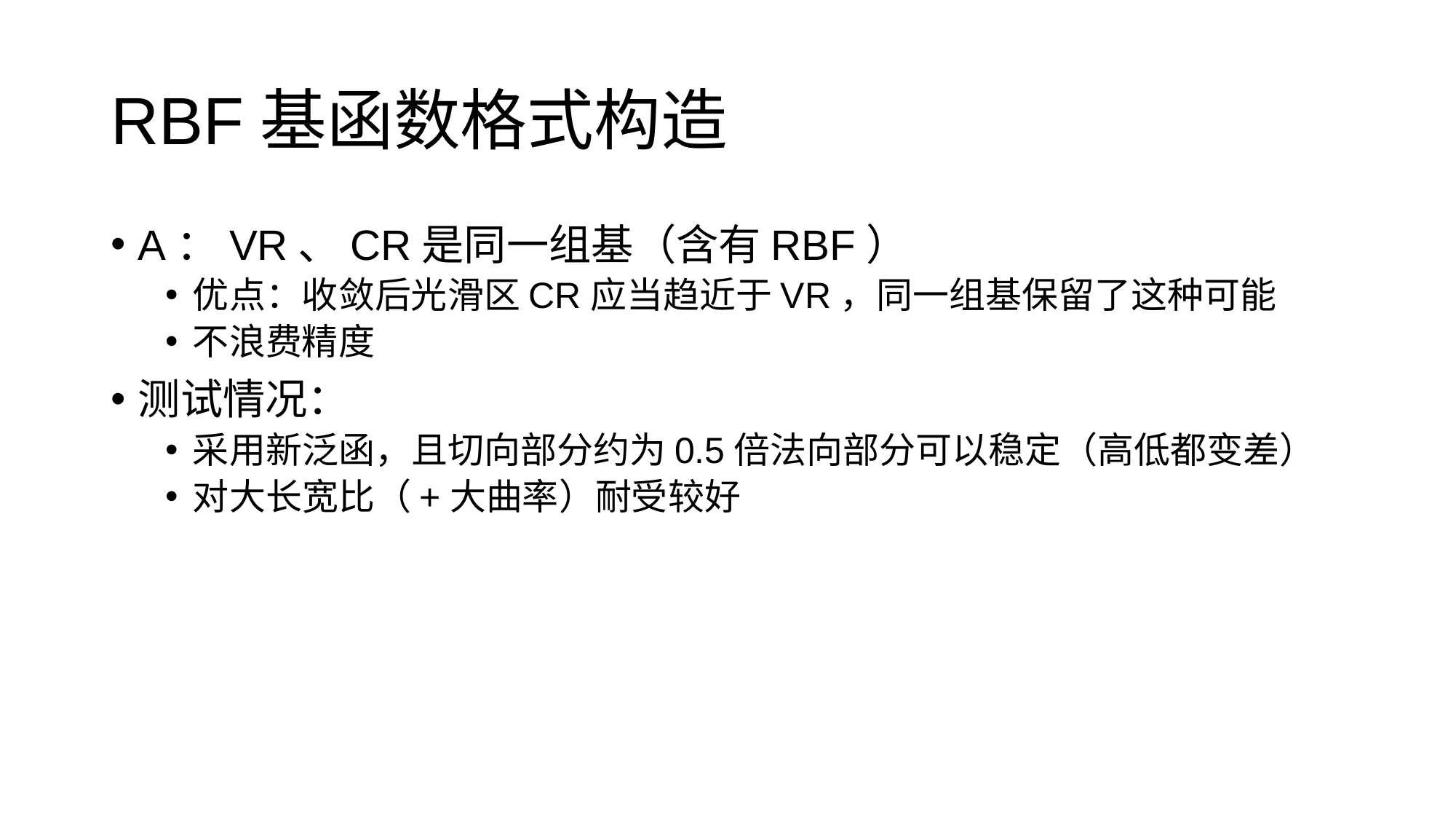

# RBF基函数格式构造
A：VR、CR是同一组基（含有RBF）
优点：收敛后光滑区CR应当趋近于VR，同一组基保留了这种可能
不浪费精度
测试情况：
采用新泛函，且切向部分约为0.5倍法向部分可以稳定（高低都变差）
对大长宽比（+大曲率）耐受较好